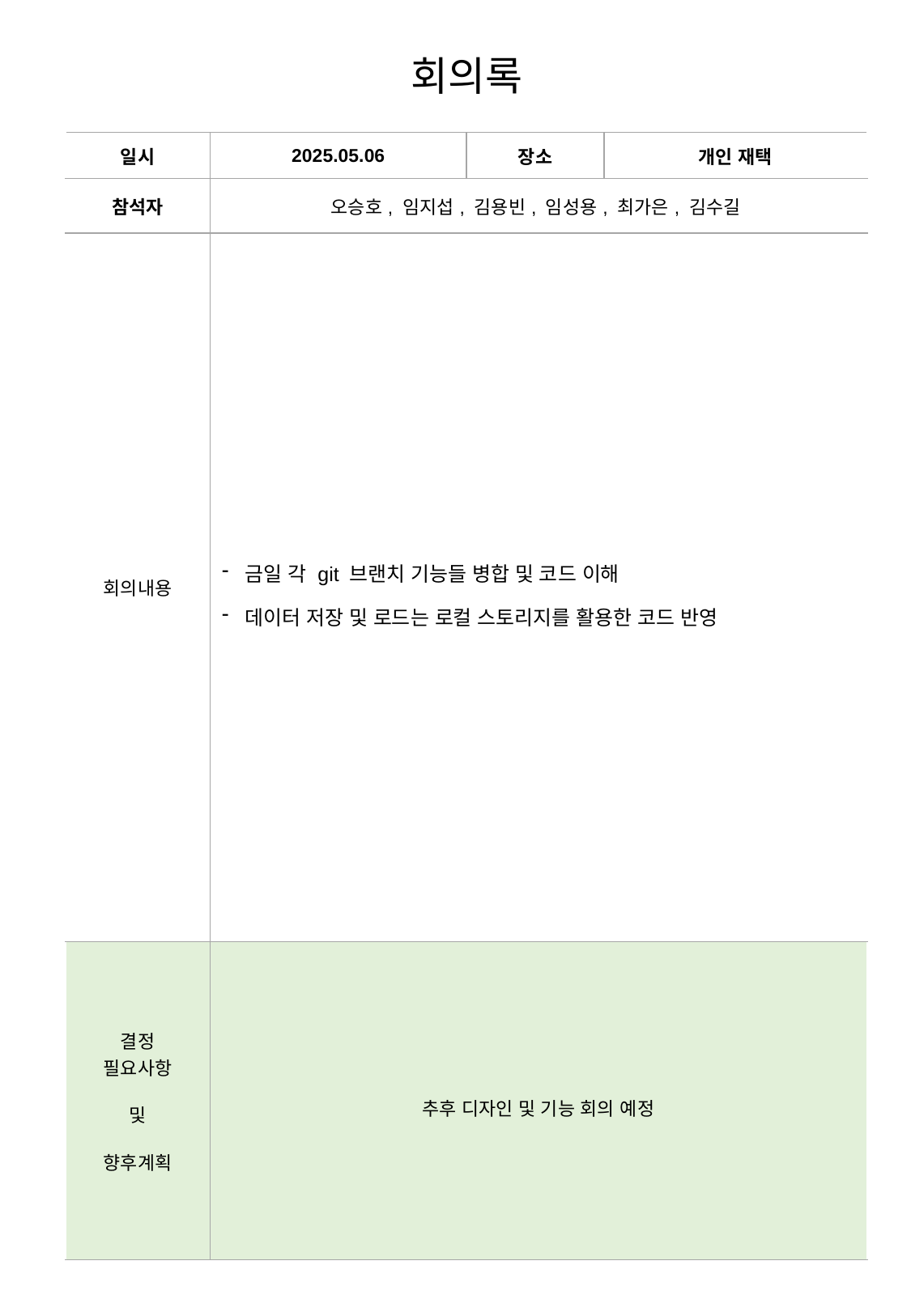

회의록
| 일시 | 2025.05.06 | 장소 | 개인 재택 |
| --- | --- | --- | --- |
| 참석자 | 오승호, 임지섭, 김용빈, 임성용, 최가은, 김수길 |  |  |
| 회의내용 | 금일 각 git 브랜치 기능들 병합 및 코드 이해 데이터 저장 및 로드는 로컬 스토리지를 활용한 코드 반영 |  |  |
| 결정 필요사항 및 향후계획 | 추후 디자인 및 기능 회의 예정 |  |  |